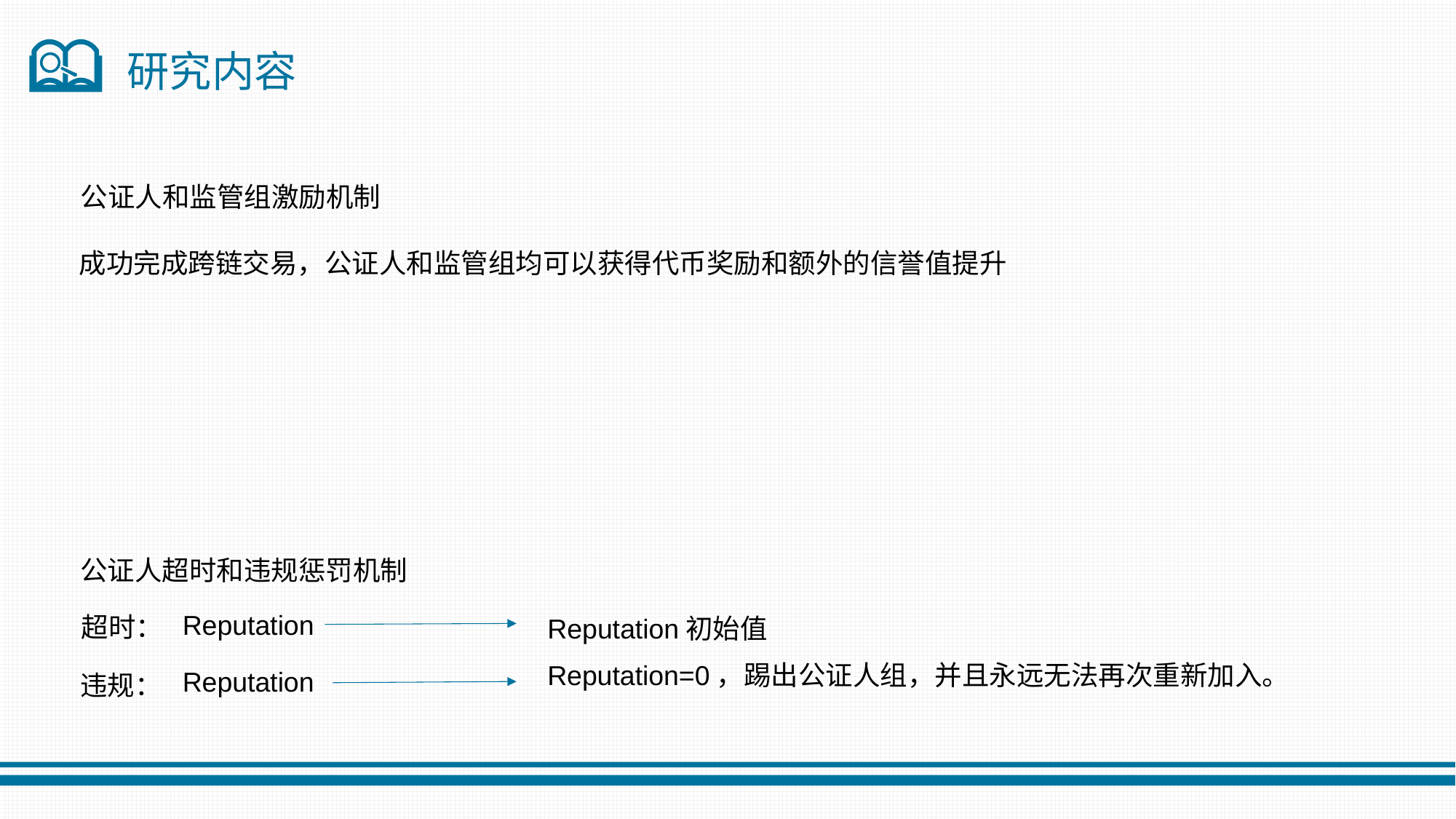

研究内容
公证人和监管组激励机制
成功完成跨链交易，公证人和监管组均可以获得代币奖励和额外的信誉值提升
公证人超时和违规惩罚机制
超时：
Reputation初始值
Reputation
Reputation=0，踢出公证人组，并且永远无法再次重新加入。
违规：
Reputation